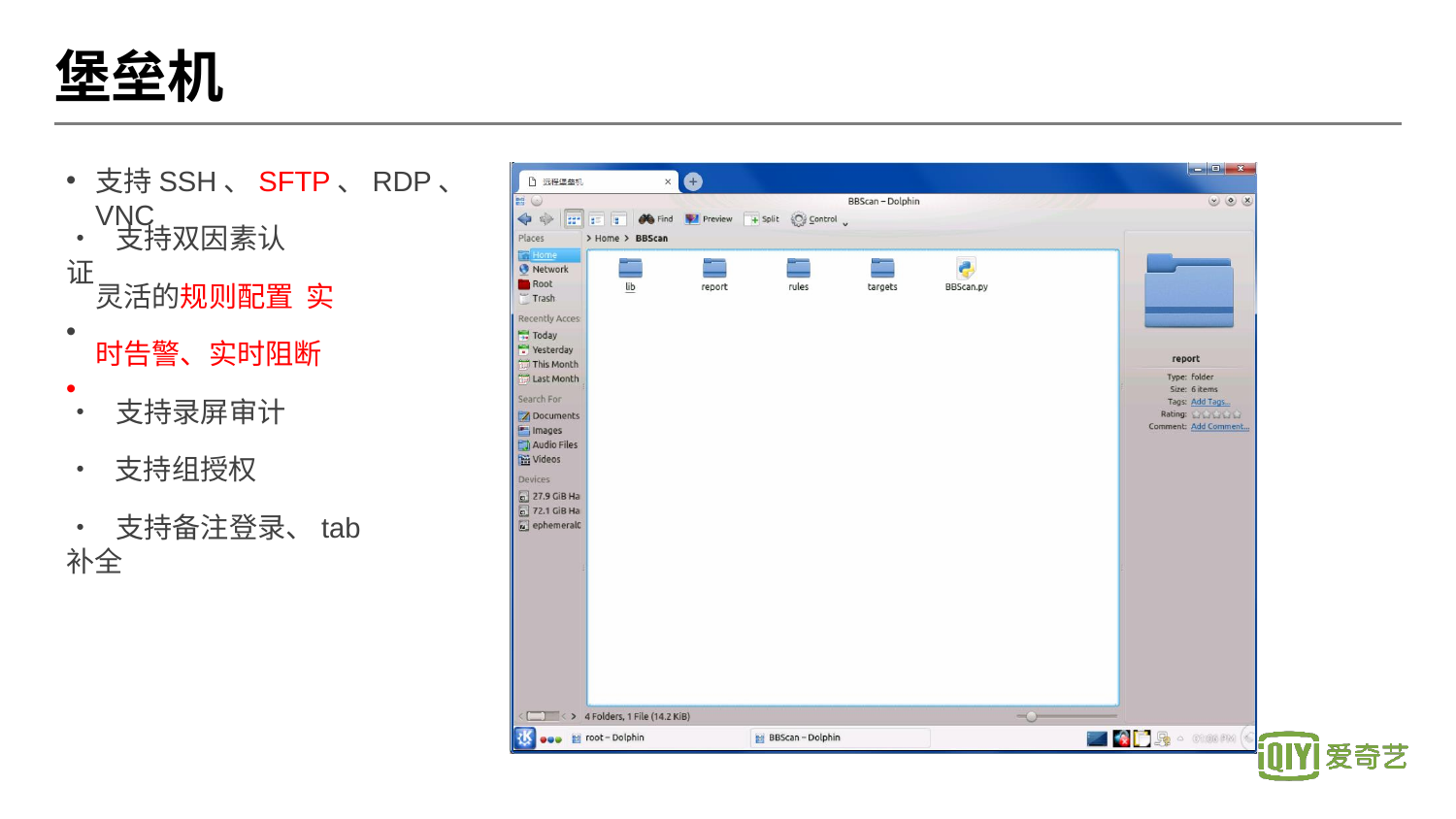

堡垒机

# 支持SSH、SFTP、RDP、VNC
•  支持双因素认证
•
•
灵活的规则配置  实时告警、实时阻断
•  支持录屏审计
•  支持组授权
•  支持备注登录、tab补全